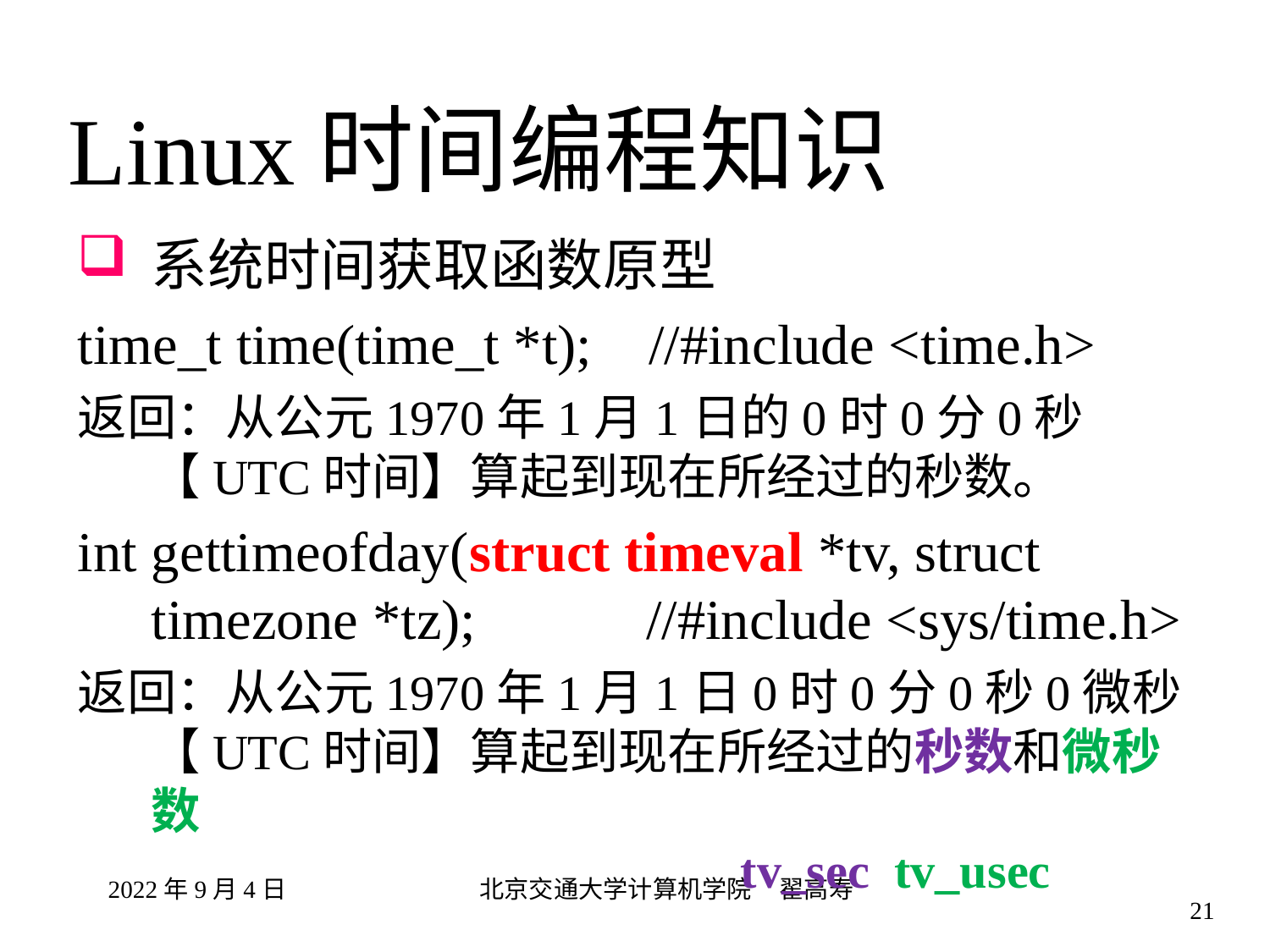

# Linux时间编程知识
系统时间获取函数原型
time_t time(time_t *t);    //#include <time.h>
返回：从公元1970年1月1日的0时0分0秒【UTC时间】算起到现在所经过的秒数。
int gettimeofday(struct timeval *tv, struct timezone *tz);            //#include <sys/time.h>
返回：从公元1970年1月1日0时0分0秒0微秒【UTC时间】算起到现在所经过的秒数和微秒数
                                                      tv_sec  tv_usec
2022年9月4日
北京交通大学计算机学院     翟高寿
21